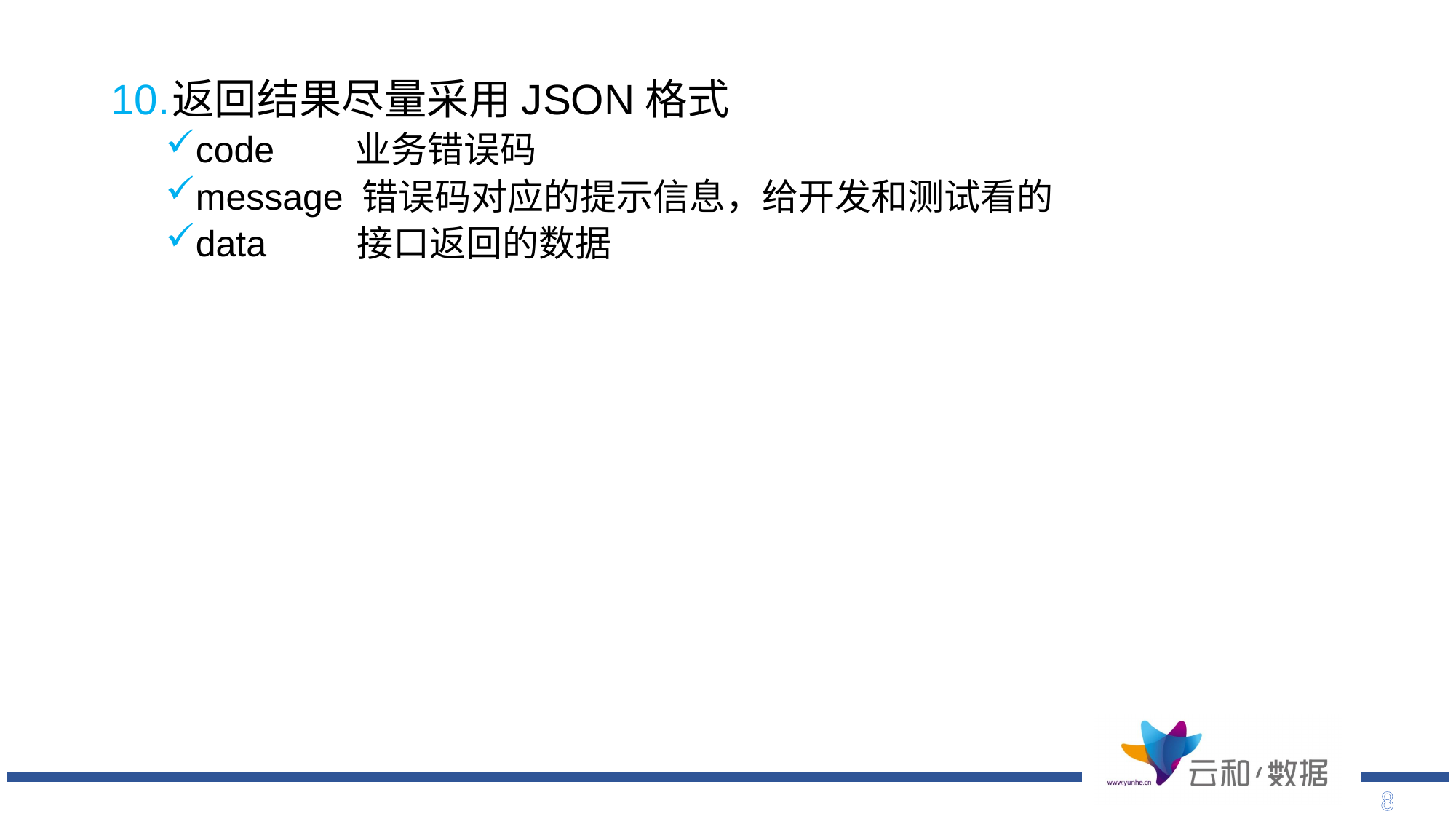

返回结果尽量采用JSON格式
code       业务错误码
message 错误码对应的提示信息，给开发和测试看的
data        接口返回的数据